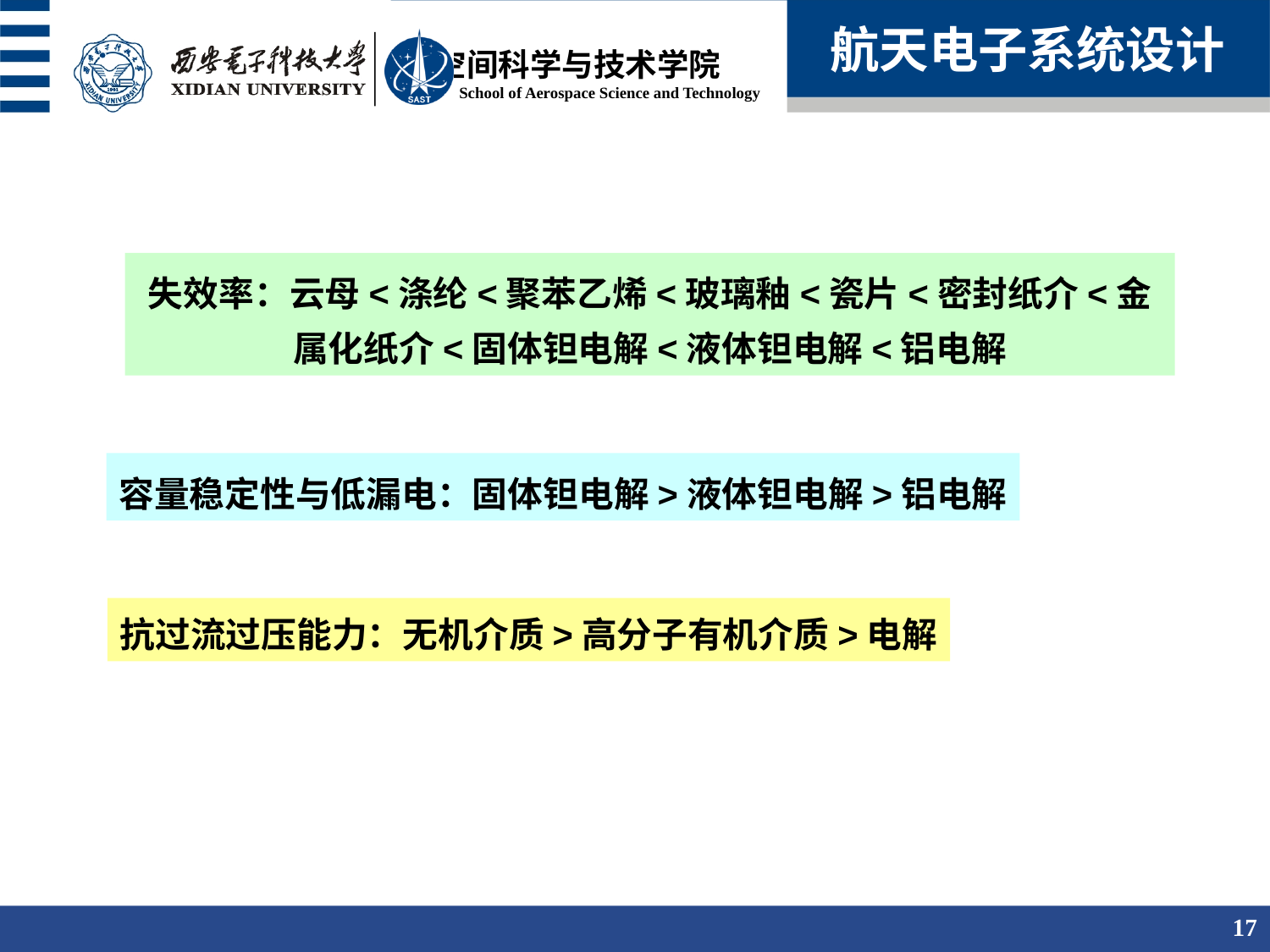

航天电子系统设计
失效率：云母<涤纶<聚苯乙烯<玻璃釉<瓷片<密封纸介<金属化纸介<固体钽电解<液体钽电解<铝电解
容量稳定性与低漏电：固体钽电解>液体钽电解>铝电解
抗过流过压能力：无机介质>高分子有机介质>电解